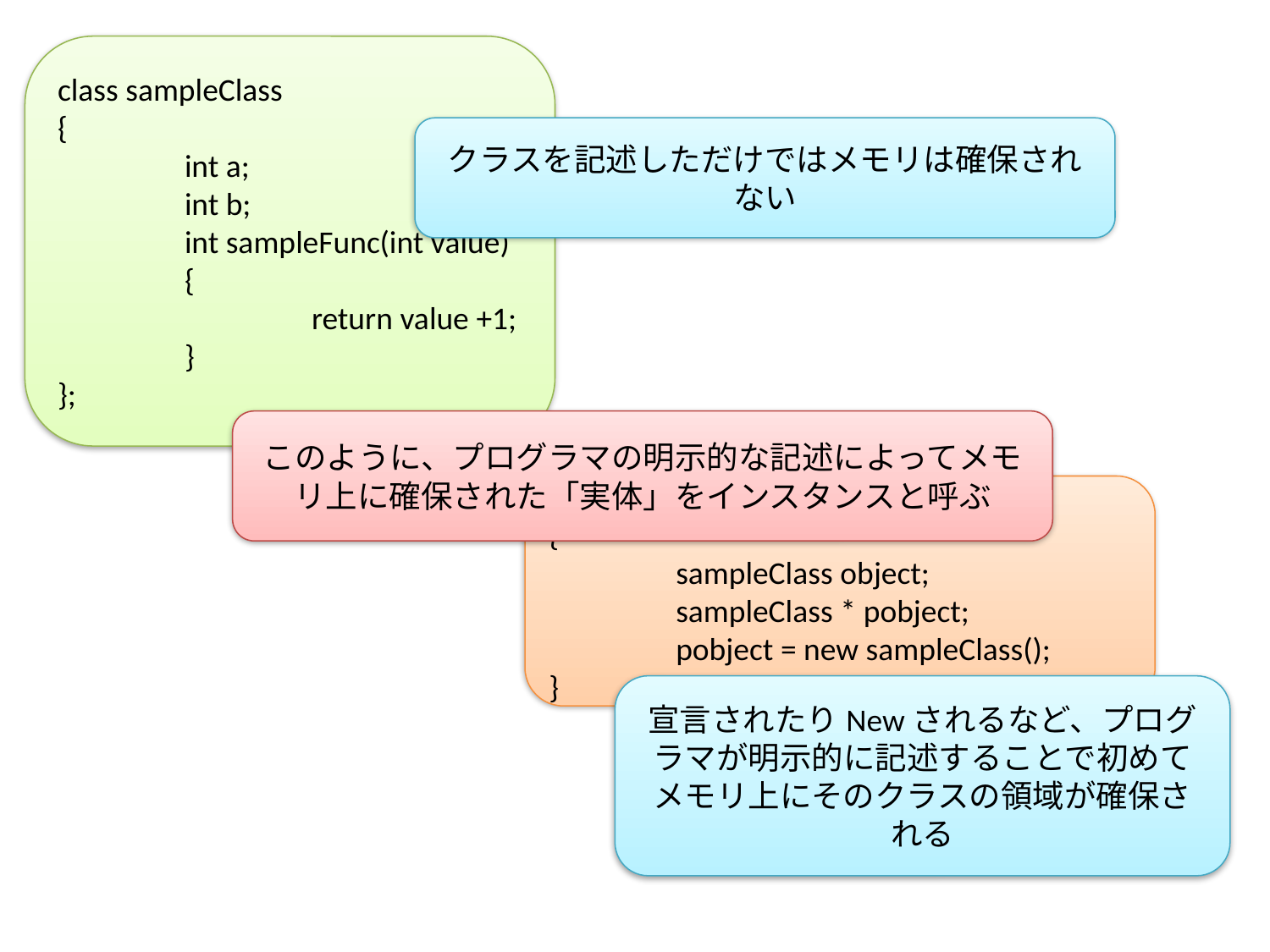

class sampleClass
{
	int a;
	int b;
	int sampleFunc(int value)
	{
		return value +1;
	}
};
クラスを記述しただけではメモリは確保されない
このように、プログラマの明示的な記述によってメモリ上に確保された「実体」をインスタンスと呼ぶ
int main()
{
	sampleClass object;
	sampleClass * pobject;
	pobject = new sampleClass();
}
宣言されたりNewされるなど、プログラマが明示的に記述することで初めてメモリ上にそのクラスの領域が確保される